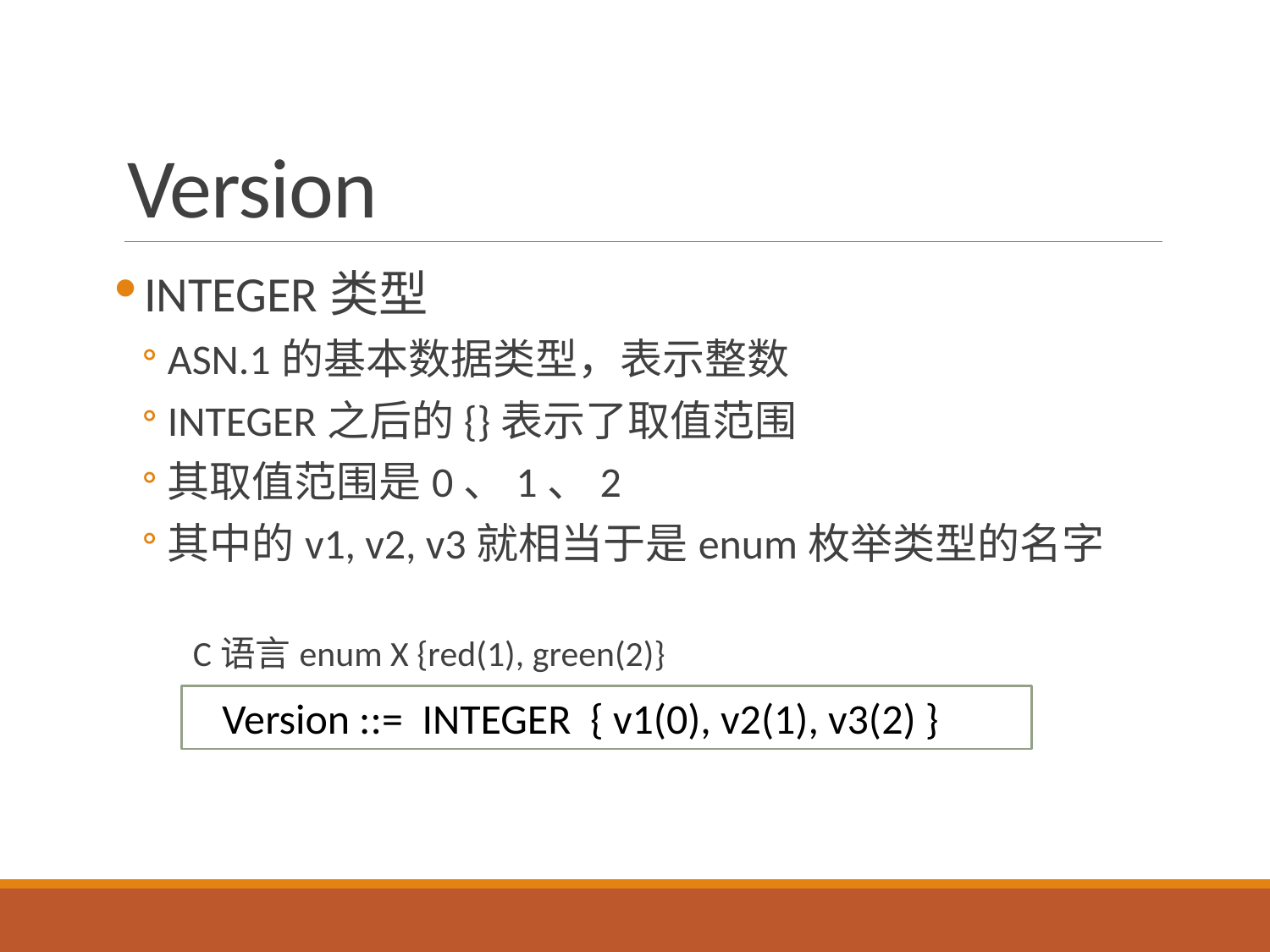

# Version
INTEGER类型
ASN.1的基本数据类型，表示整数
INTEGER之后的{}表示了取值范围
其取值范围是0、1、2
其中的v1, v2, v3就相当于是enum枚举类型的名字

C语言enum X {red(1), green(2)}
Version ::=  INTEGER  { v1(0), v2(1), v3(2) }
21